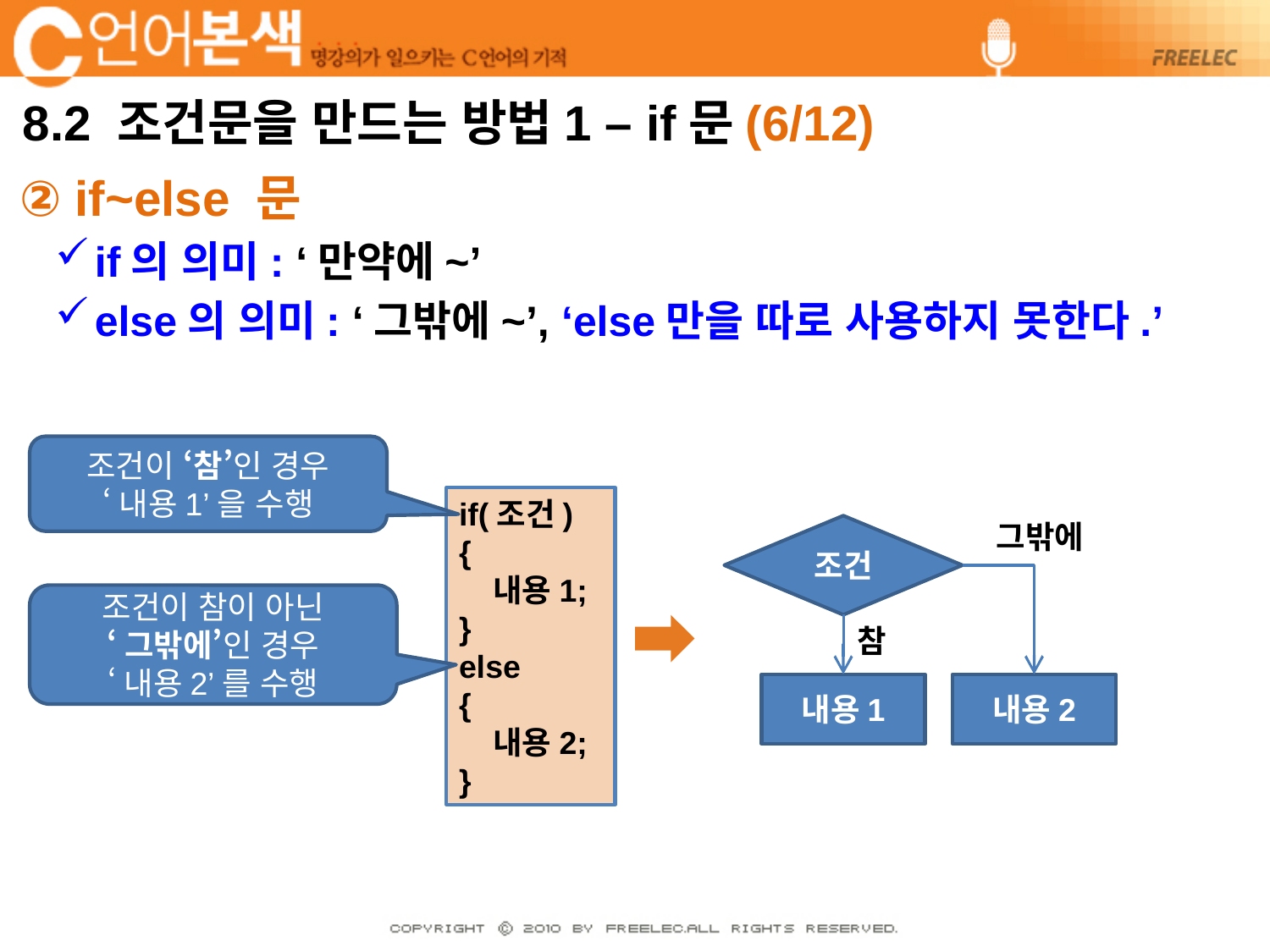

# 8.2 조건문을 만드는 방법1 – if문(6/12)
② if~else 문
if의 의미: ‘만약에~’
else의 의미: ‘그밖에~’, ‘else만을 따로 사용하지 못한다.’
조건이 ‘참’인 경우
‘내용1’을 수행
if(조건)
{
   내용1;
}
else
{
   내용2;
}
그밖에
조건
조건이 참이 아닌
‘그밖에’인 경우
‘내용2’를 수행

참
내용1
내용2